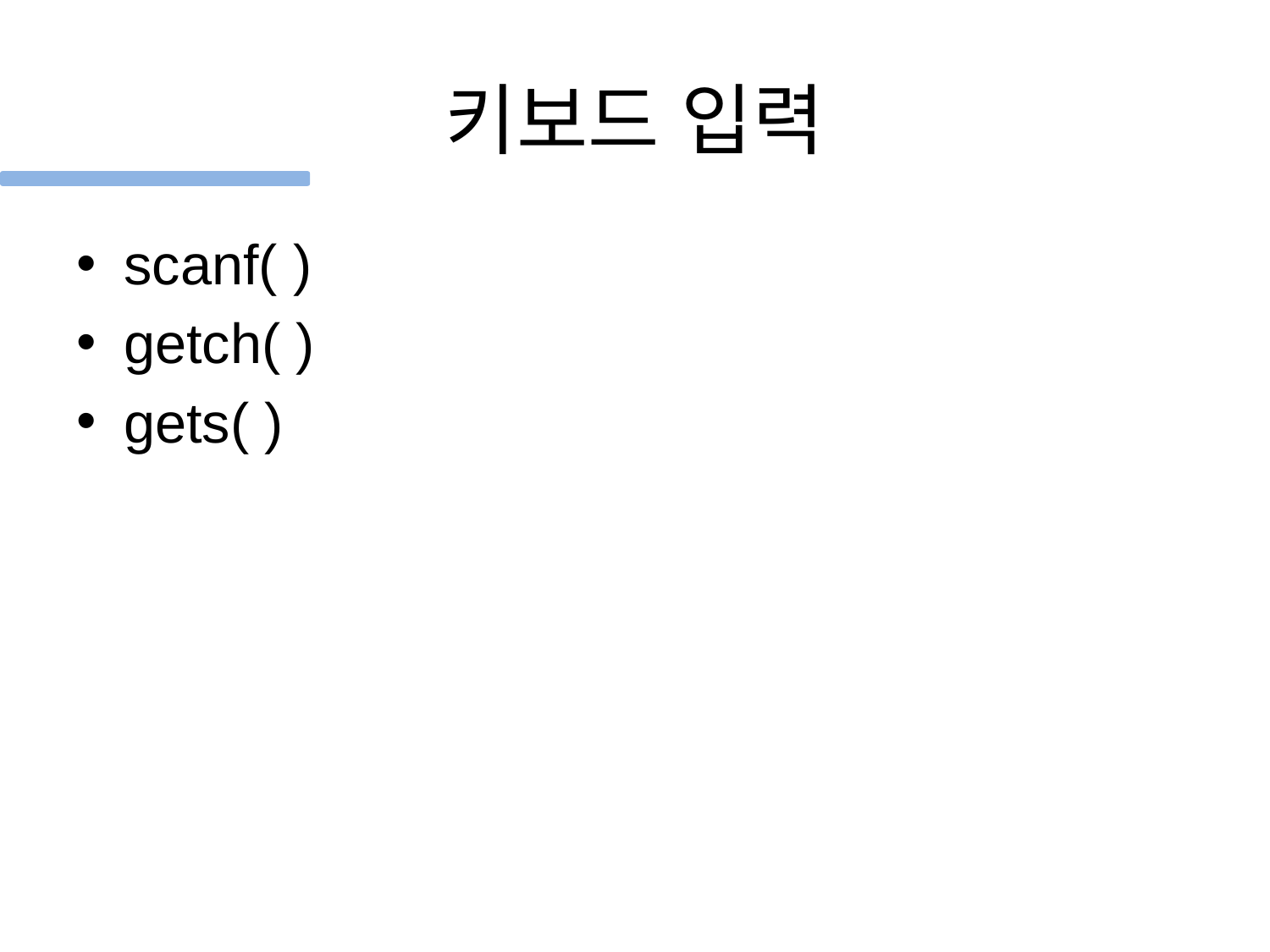

# 키보드 입력

scanf( )
getch( )
gets( )